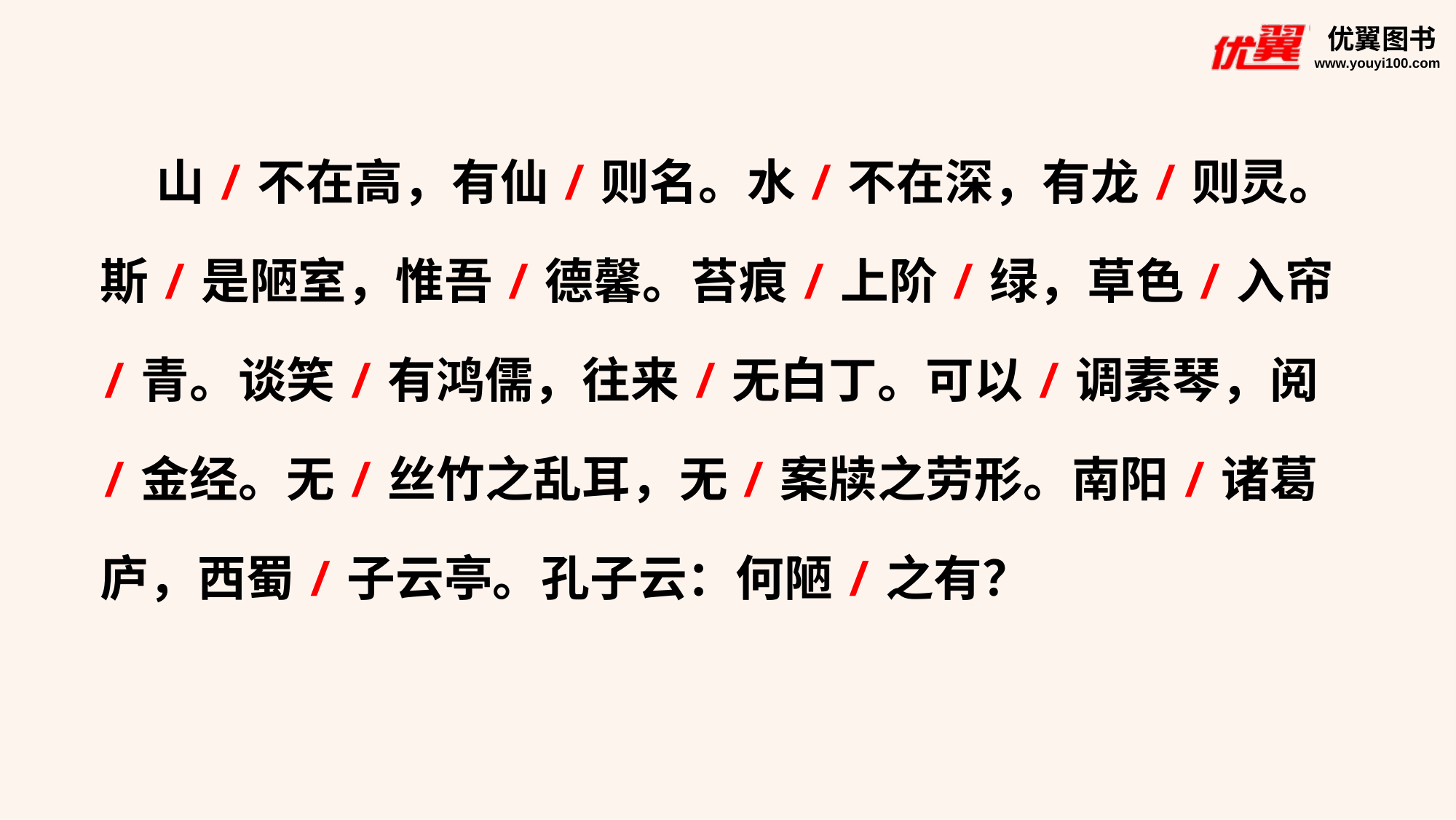

山/不在高，有仙/则名。水/不在深，有龙/则灵。斯/是陋室，惟吾/德馨。苔痕/上阶/绿，草色/入帘/青。谈笑/有鸿儒，往来/无白丁。可以/调素琴，阅/金经。无/丝竹之乱耳，无/案牍之劳形。南阳/诸葛庐，西蜀/子云亭。孔子云：何陋/之有？